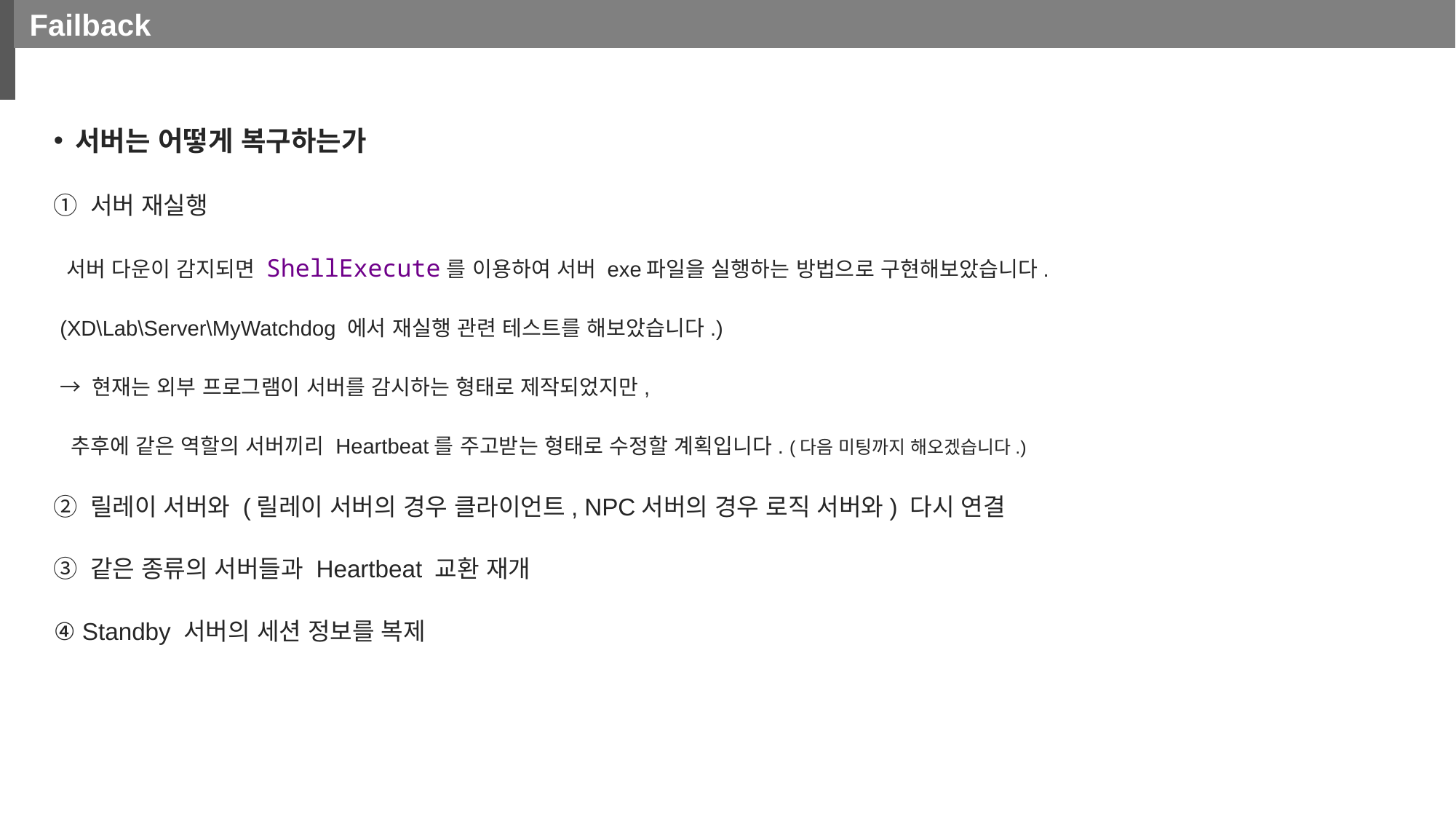

Failback
서버는 어떻게 복구하는가
① 서버 재실행
 서버 다운이 감지되면 ShellExecute를 이용하여 서버 exe파일을 실행하는 방법으로 구현해보았습니다.
 (XD\Lab\Server\MyWatchdog 에서 재실행 관련 테스트를 해보았습니다.)
 → 현재는 외부 프로그램이 서버를 감시하는 형태로 제작되었지만,
  추후에 같은 역할의 서버끼리 Heartbeat를 주고받는 형태로 수정할 계획입니다. (다음 미팅까지 해오겠습니다.)
② 릴레이 서버와 (릴레이 서버의 경우 클라이언트, NPC서버의 경우 로직 서버와) 다시 연결
③ 같은 종류의 서버들과 Heartbeat 교환 재개
④ Standby 서버의 세션 정보를 복제